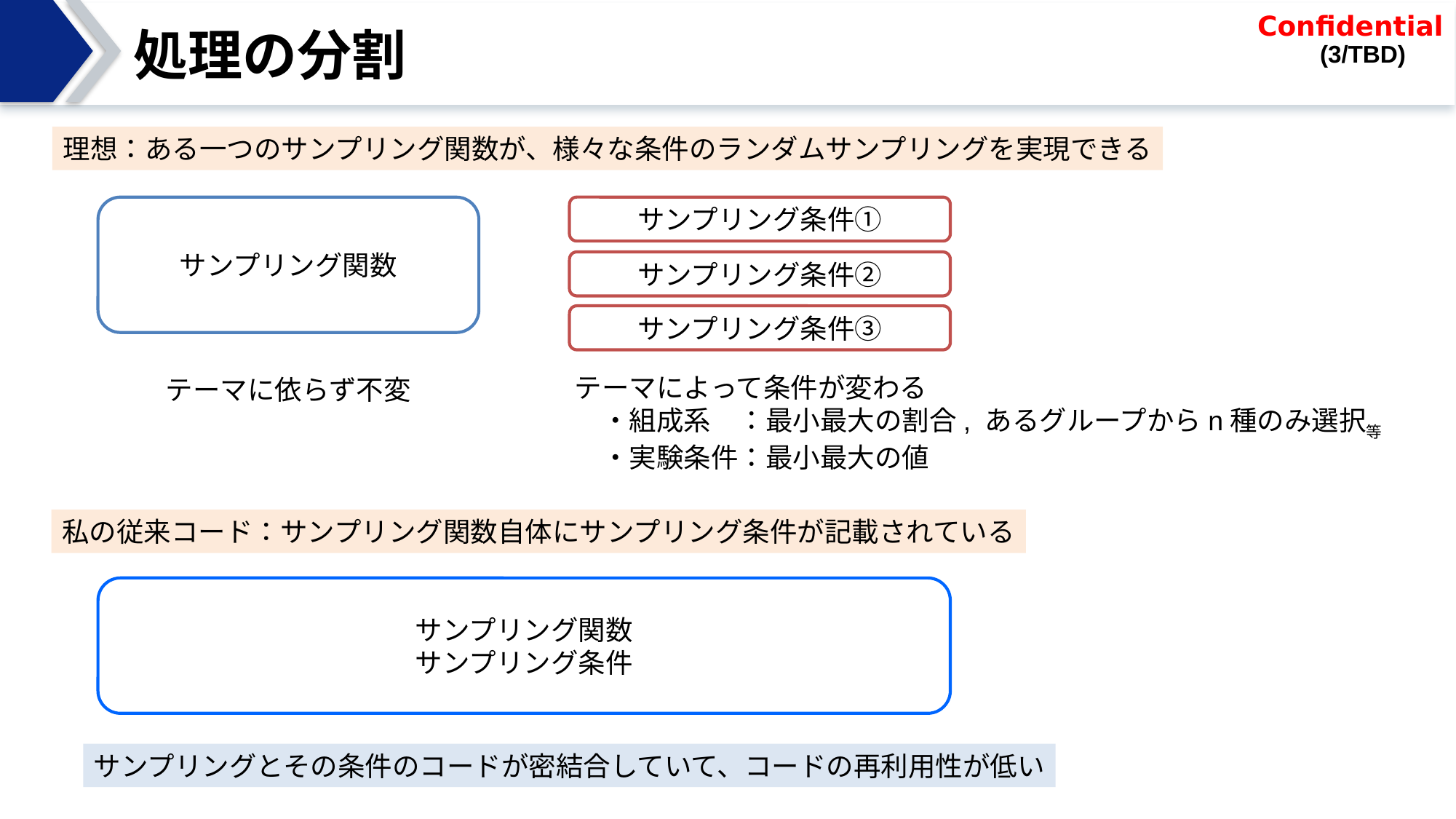

# 処理の分割
理想：ある一つのサンプリング関数が、様々な条件のランダムサンプリングを実現できる
サンプリング条件①
サンプリング関数
サンプリング条件②
サンプリング条件③
テーマによって条件が変わる
　・組成系　：最小最大の割合, あるグループからn種のみ選択等
　・実験条件：最小最大の値
テーマに依らず不変
私の従来コード：サンプリング関数自体にサンプリング条件が記載されている
サンプリング関数
サンプリング条件
サンプリングとその条件のコードが密結合していて、コードの再利用性が低い